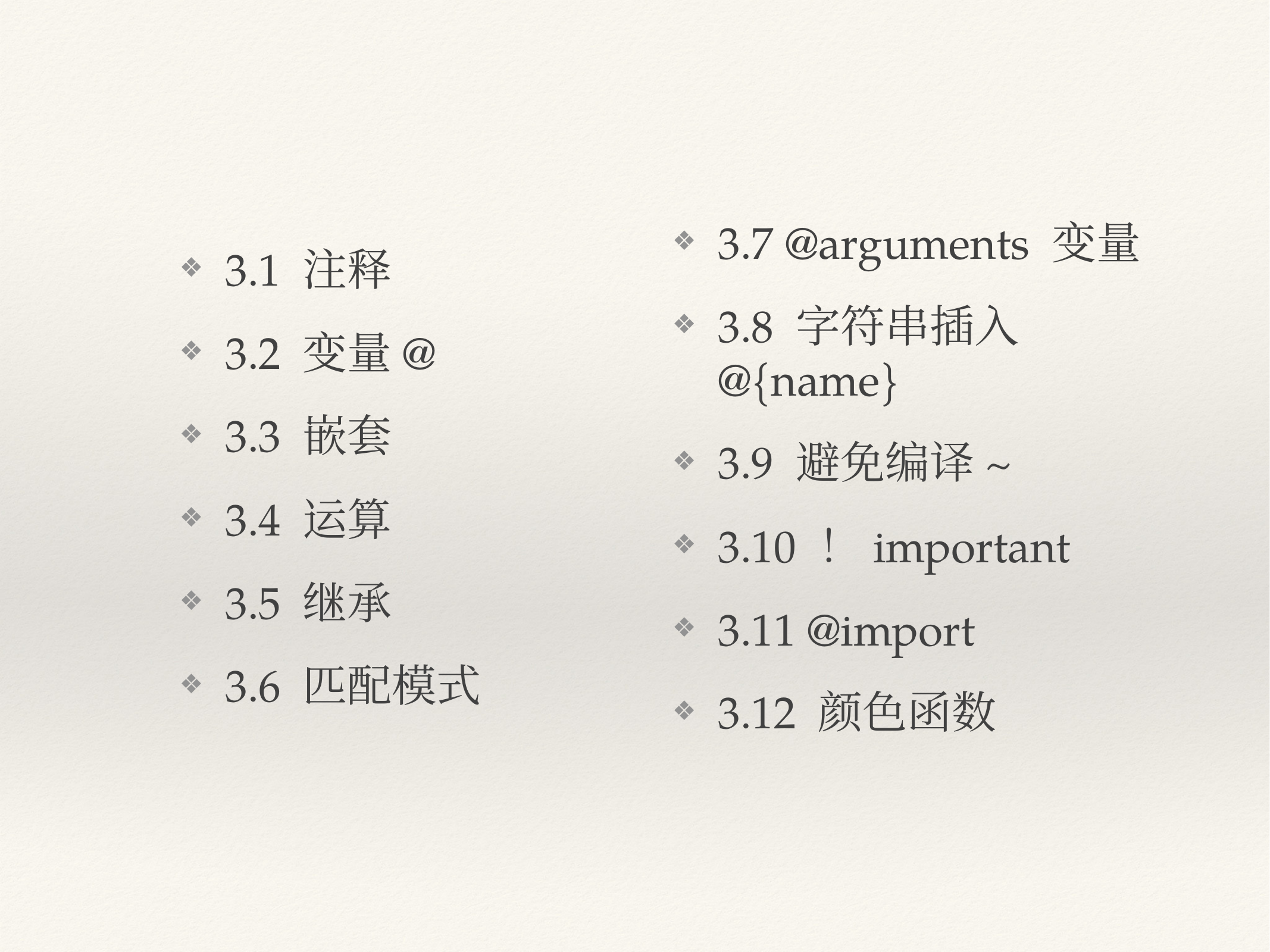

3.1 注释
3.2 变量@
3.3 嵌套
3.4 运算
3.5 继承
3.6 匹配模式
3.7 @arguments 变量
3.8 字符串插入@{name}
3.9 避免编译~
3.10 ！important
3.11 @import
3.12 颜色函数